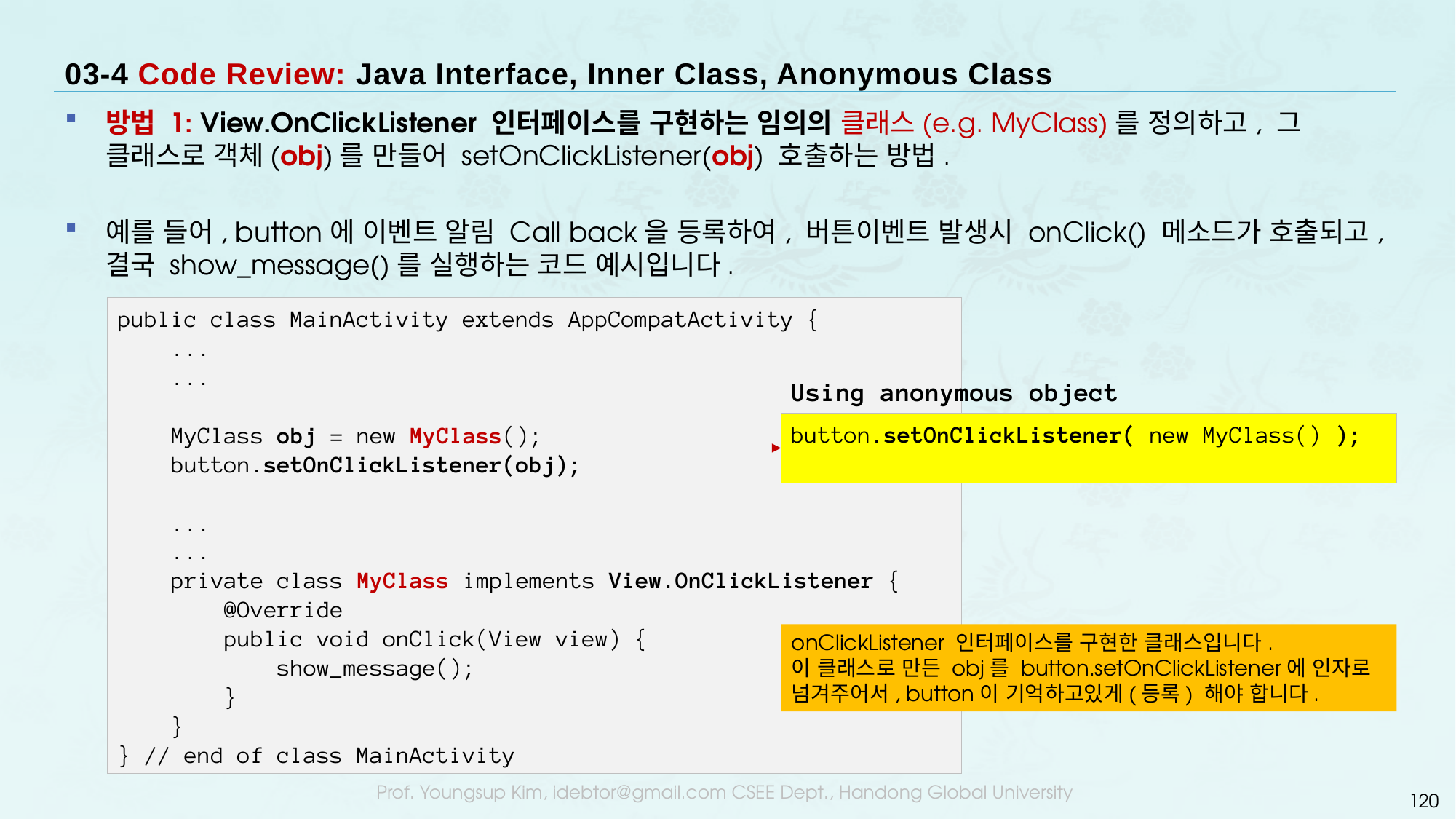

# 03-4 Code Review: Java Interface, Inner Class, Anonymous Class
방법 1: View.OnClickListener 인터페이스를 구현하는 임의의 클래스(e.g. MyClass)를 정의하고, 그 클래스로 객체(obj)를 만들어 setOnClickListener(obj) 호출하는 방법.

예를 들어, button에 이벤트 알림 Call back을 등록하여, 버튼이벤트 발생시 onClick() 메소드가 호출되고, 결국 show_message()를 실행하는 코드 예시입니다.

public class MainActivity extends AppCompatActivity {
    ...
    ...

    MyClass obj = new MyClass();
    button.setOnClickListener(obj);

    ...
    ...
    private class MyClass implements View.OnClickListener {
        @Override
        public void onClick(View view) {
            show_message();
        }
    }
} // end of class MainActivity
Using anonymous object
button.setOnClickListener( new MyClass() );
onClickListener 인터페이스를 구현한 클래스입니다.
이 클래스로 만든 obj를 button.setOnClickListener에 인자로 넘겨주어서, button이 기억하고있게(등록) 해야 합니다.
120